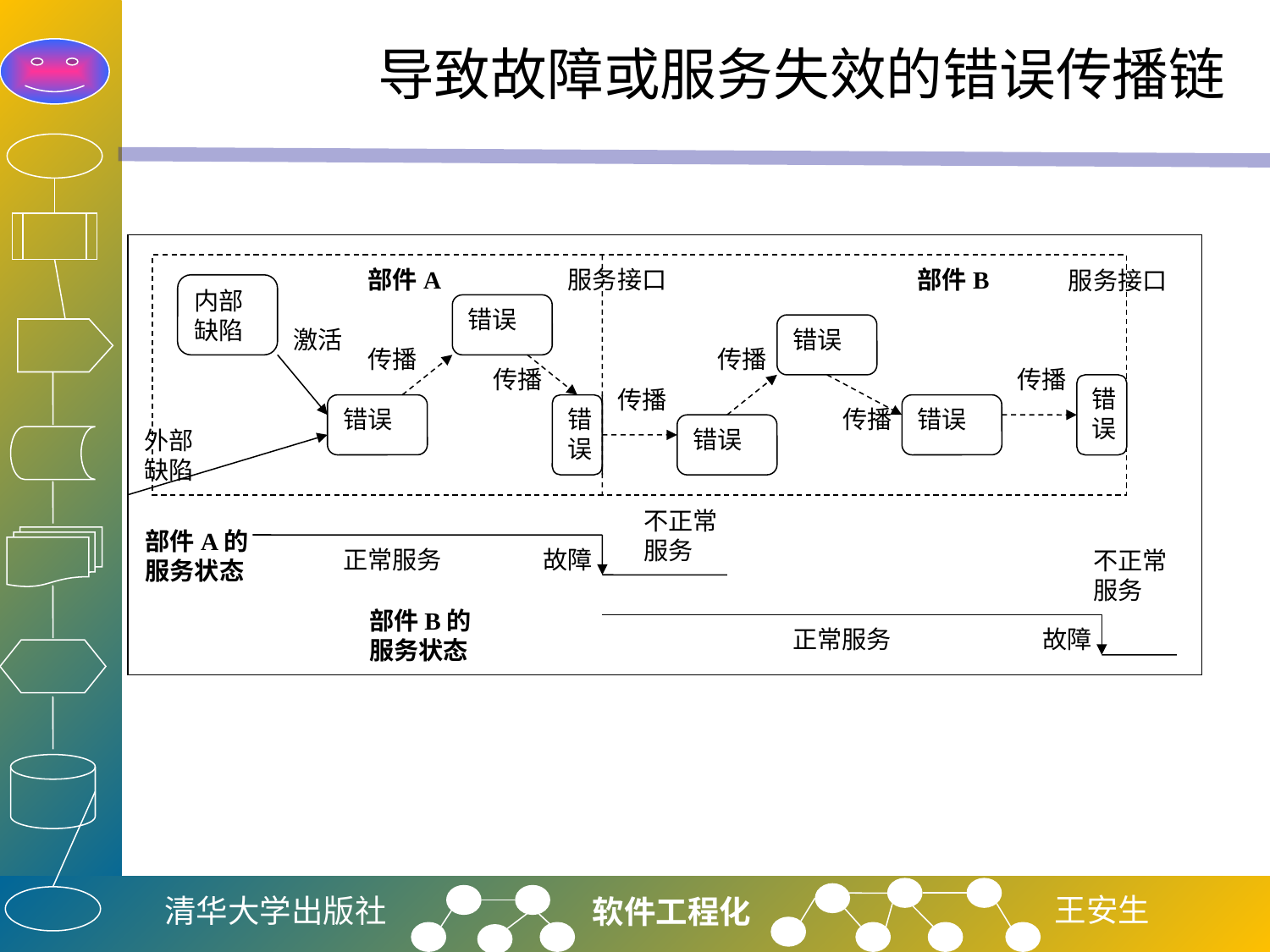

# 导致故障或服务失效的错误传播链

部件A

服务接口

部件B

服务接口

内部
缺陷

错误

激活

错误

传播

传播

传播

传播

传播

错
误

错误

错
误

传播

错误

外部
缺陷

错误

不正常
服务

部件A的
服务状态

正常服务

故障

不正常
服务

部件B的
服务状态

正常服务

故障